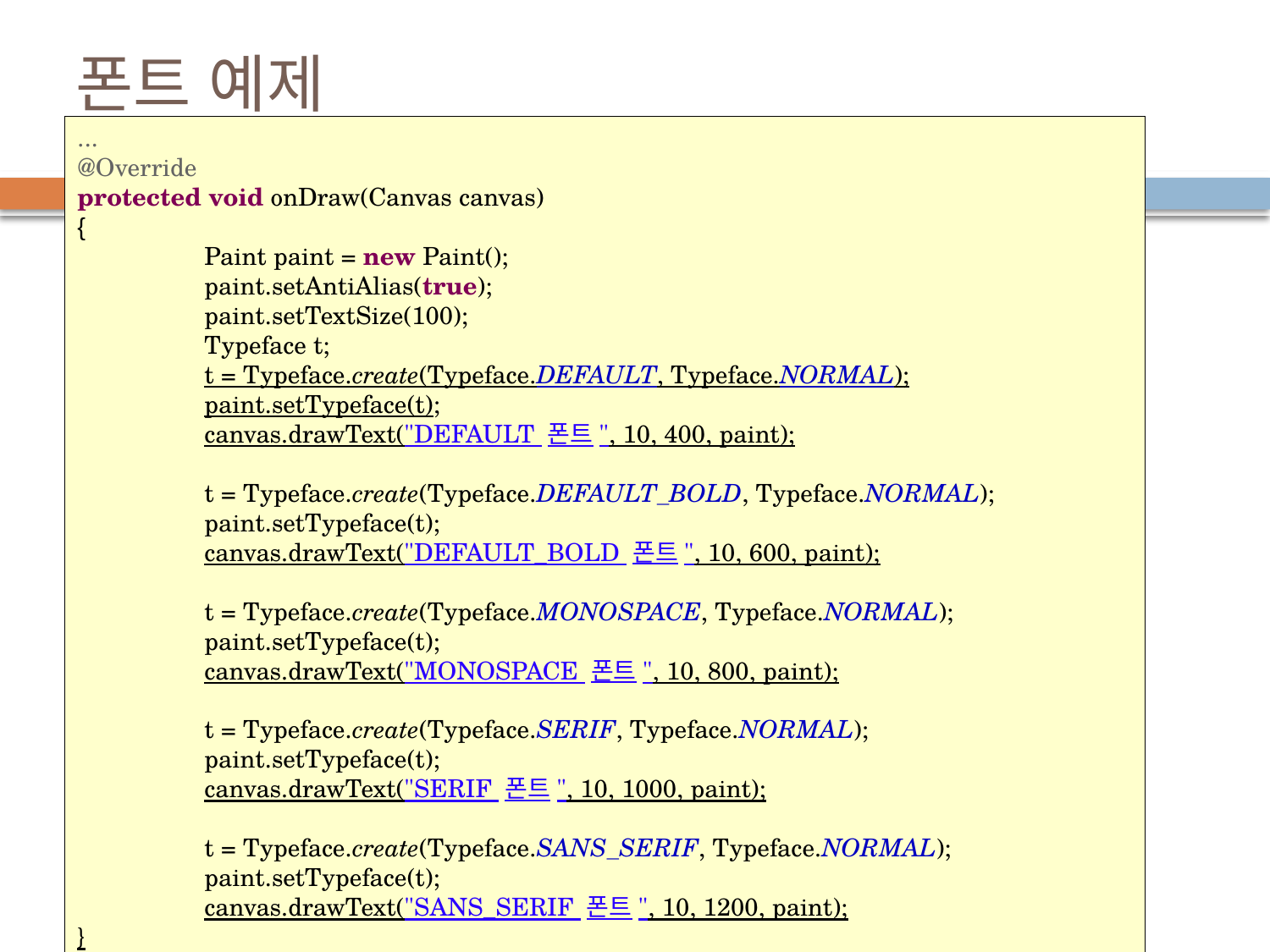

# 폰트 예제
...
@Override
protected void onDraw(Canvas canvas)
{
	Paint paint = new Paint();
	paint.setAntiAlias(true);
	paint.setTextSize(100);
	Typeface t;
	t = Typeface.create(Typeface.DEFAULT, Typeface.NORMAL);
	paint.setTypeface(t);
	canvas.drawText("DEFAULT 폰트", 10, 400, paint);

	t = Typeface.create(Typeface.DEFAULT_BOLD, Typeface.NORMAL);
	paint.setTypeface(t);
	canvas.drawText("DEFAULT_BOLD 폰트", 10, 600, paint);

	t = Typeface.create(Typeface.MONOSPACE, Typeface.NORMAL);
	paint.setTypeface(t);
	canvas.drawText("MONOSPACE 폰트", 10, 800, paint);

	t = Typeface.create(Typeface.SERIF, Typeface.NORMAL);
	paint.setTypeface(t);
	canvas.drawText("SERIF 폰트", 10, 1000, paint);

	t = Typeface.create(Typeface.SANS_SERIF, Typeface.NORMAL);
	paint.setTypeface(t);
	canvas.drawText("SANS_SERIF 폰트", 10, 1200, paint);
}